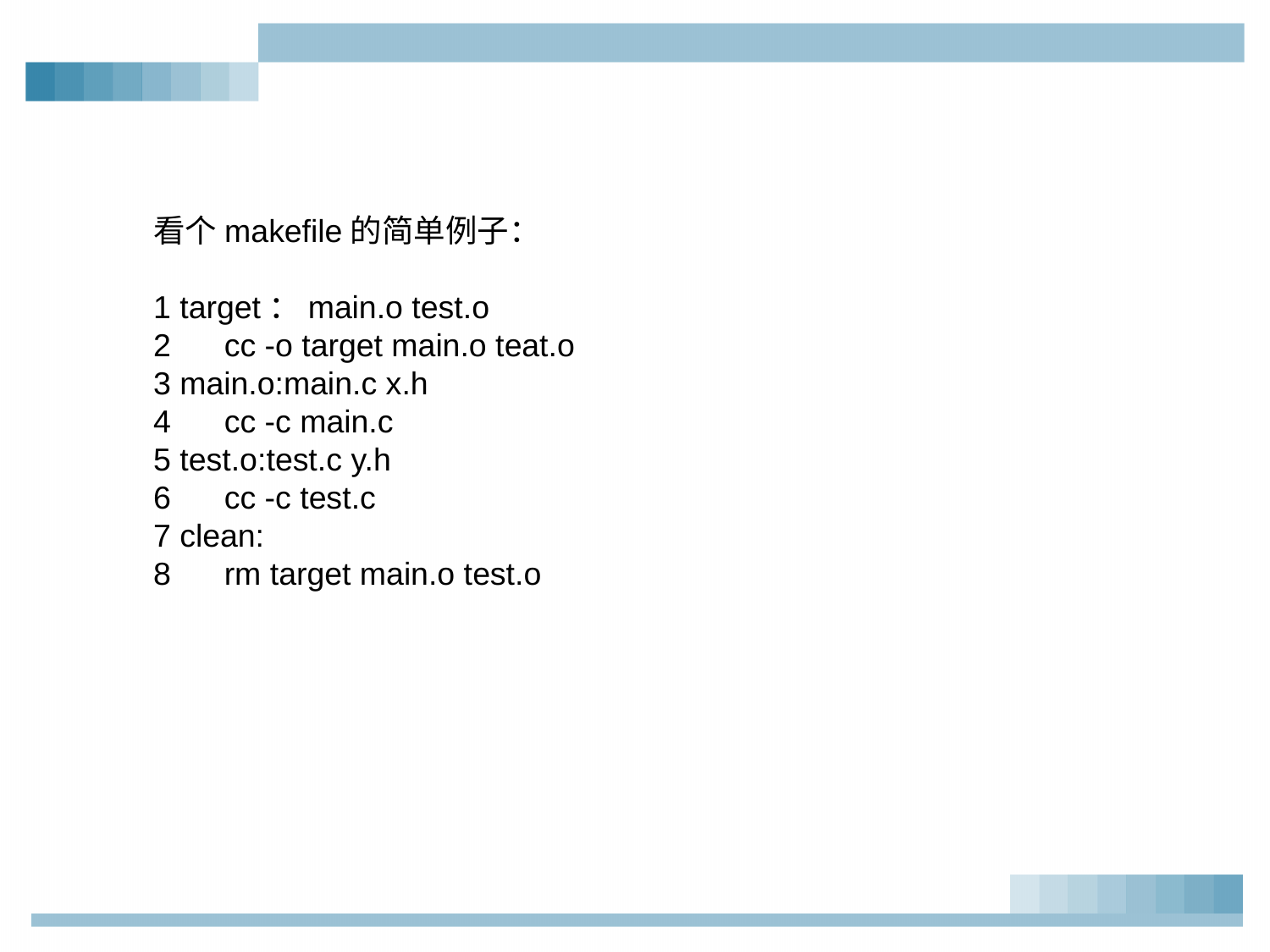

看个makefile的简单例子：

1 target：main.o test.o
2      cc -o target main.o teat.o
3 main.o:main.c x.h
4      cc -c main.c
5 test.o:test.c y.h
6      cc -c test.c
7 clean:
8      rm target main.o test.o